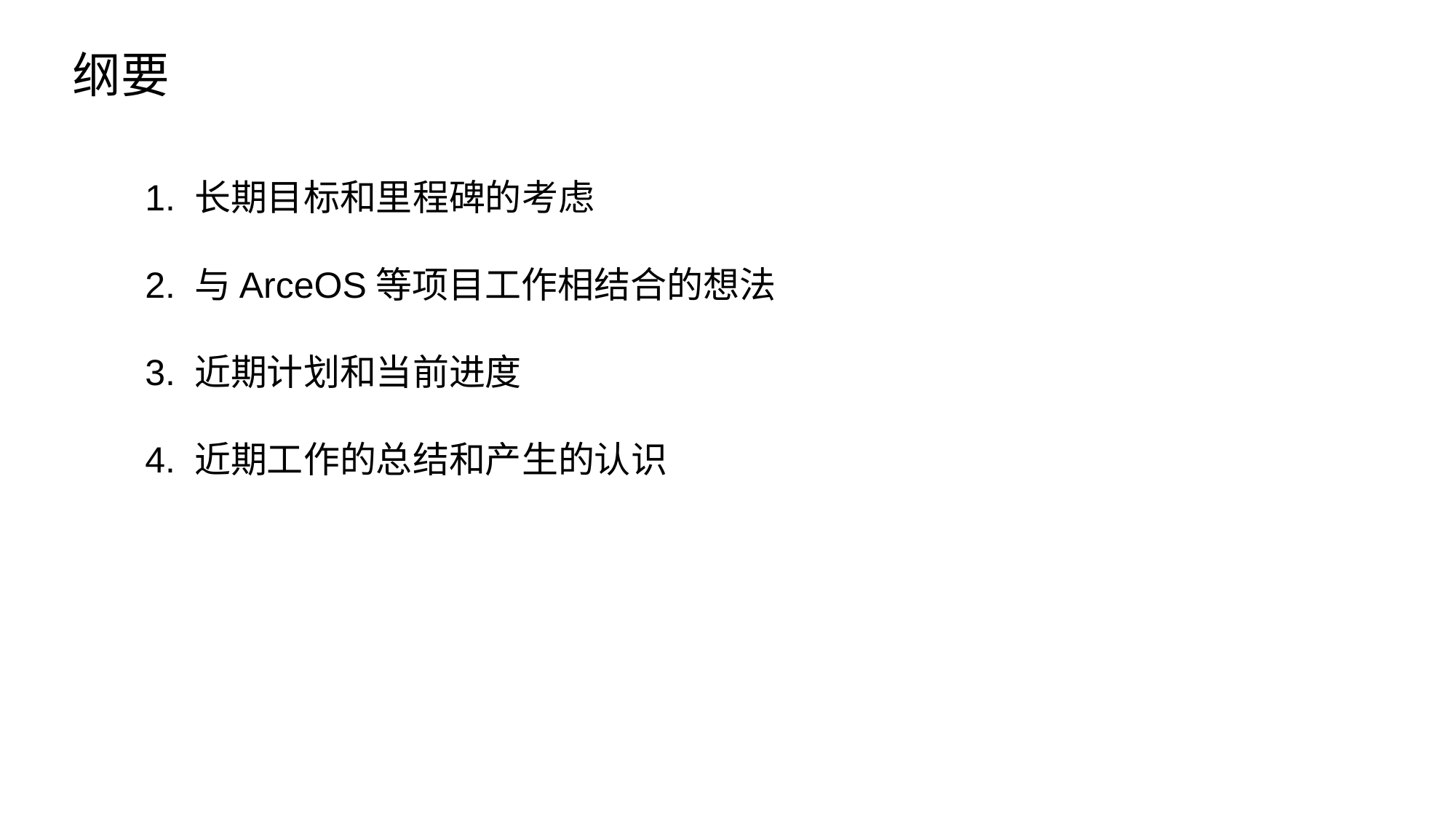

纲要
1. 长期目标和里程碑的考虑

2. 与ArceOS等项目工作相结合的想法

3. 近期计划和当前进度

4. 近期工作的总结和产生的认识